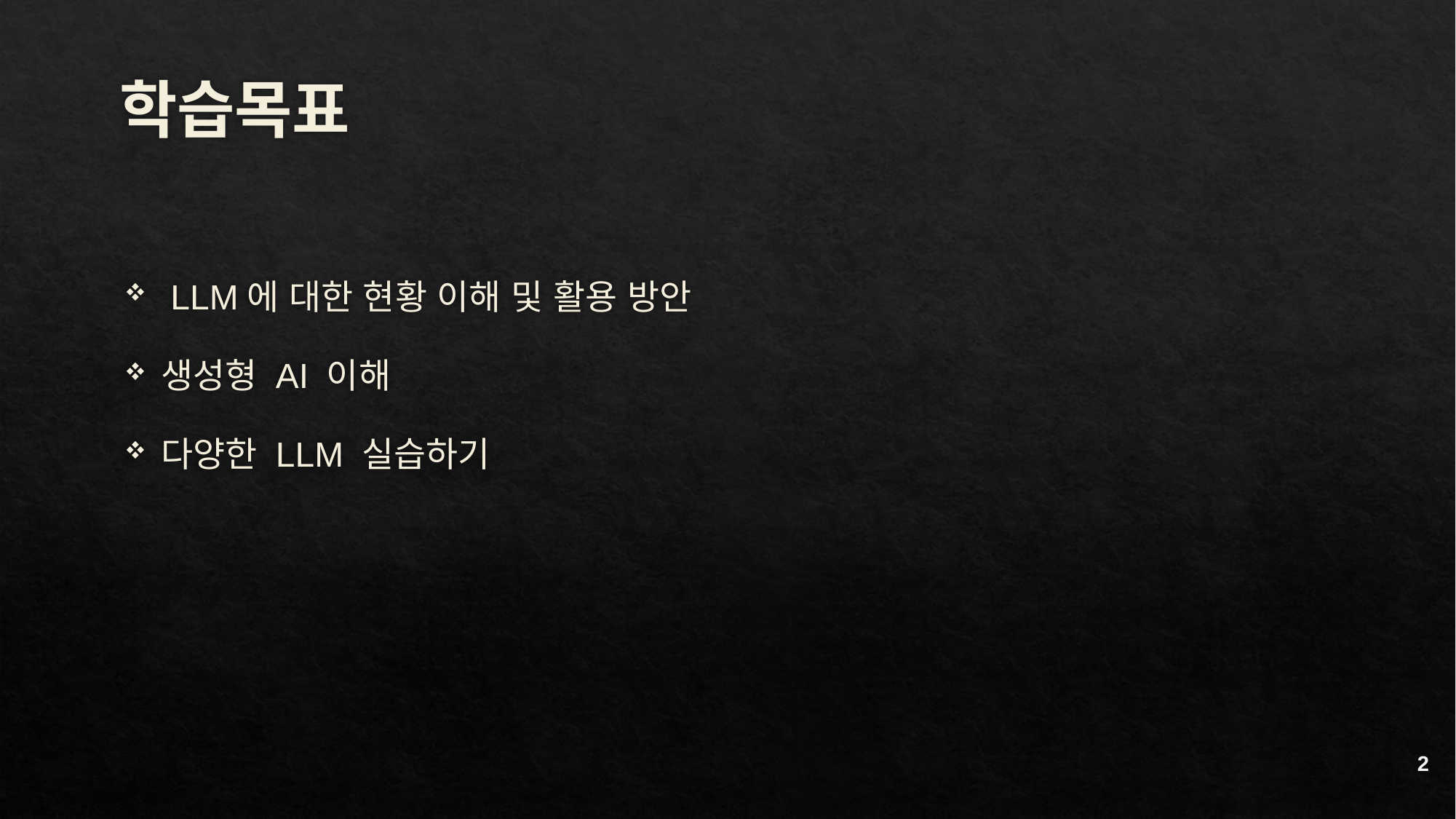

# 학습목표
 LLM에 대한 현황 이해 및 활용 방안
생성형 AI 이해
다양한 LLM 실습하기
2